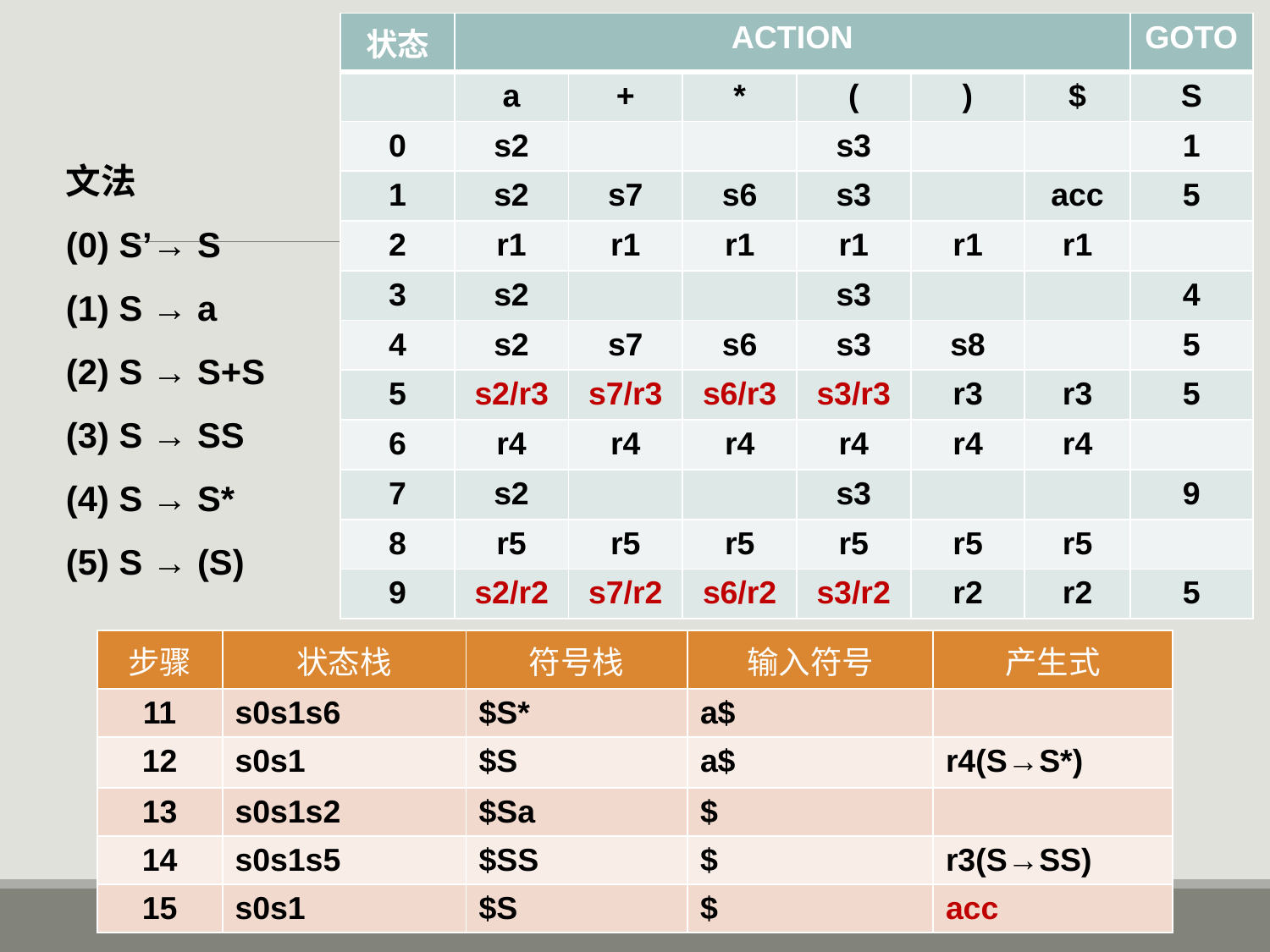

| 状态 | ACTION |  |  |  |  |  | GOTO |
| --- | --- | --- | --- | --- | --- | --- | --- |
|  | a | + | \* | ( | ) | $ | S |
| 0 | s2 |  |  | s3 |  |  | 1 |
| 1 | s2 | s7 | s6 | s3 |  | acc | 5 |
| 2 | r1 | r1 | r1 | r1 | r1 | r1 |  |
| 3 | s2 |  |  | s3 |  |  | 4 |
| 4 | s2 | s7 | s6 | s3 | s8 |  | 5 |
| 5 | s2/r3 | s7/r3 | s6/r3 | s3/r3 | r3 | r3 | 5 |
| 6 | r4 | r4 | r4 | r4 | r4 | r4 |  |
| 7 | s2 |  |  | s3 |  |  | 9 |
| 8 | r5 | r5 | r5 | r5 | r5 | r5 |  |
| 9 | s2/r2 | s7/r2 | s6/r2 | s3/r2 | r2 | r2 | 5 |
文法
(0) S’→ S
(1) S → a
(2) S → S+S
(3) S → SS
(4) S → S*
(5) S → (S)
| 步骤 | 状态栈 | 符号栈 | 输入符号 | 产生式 |
| --- | --- | --- | --- | --- |
| 11 | s0s1s6 | $S\* | a$ |  |
| 12 | s0s1 | $S | a$ | r4(S→S\*) |
| 13 | s0s1s2 | $Sa | $ |  |
| 14 | s0s1s5 | $SS | $ | r3(S→SS) |
| 15 | s0s1 | $S | $ | acc |